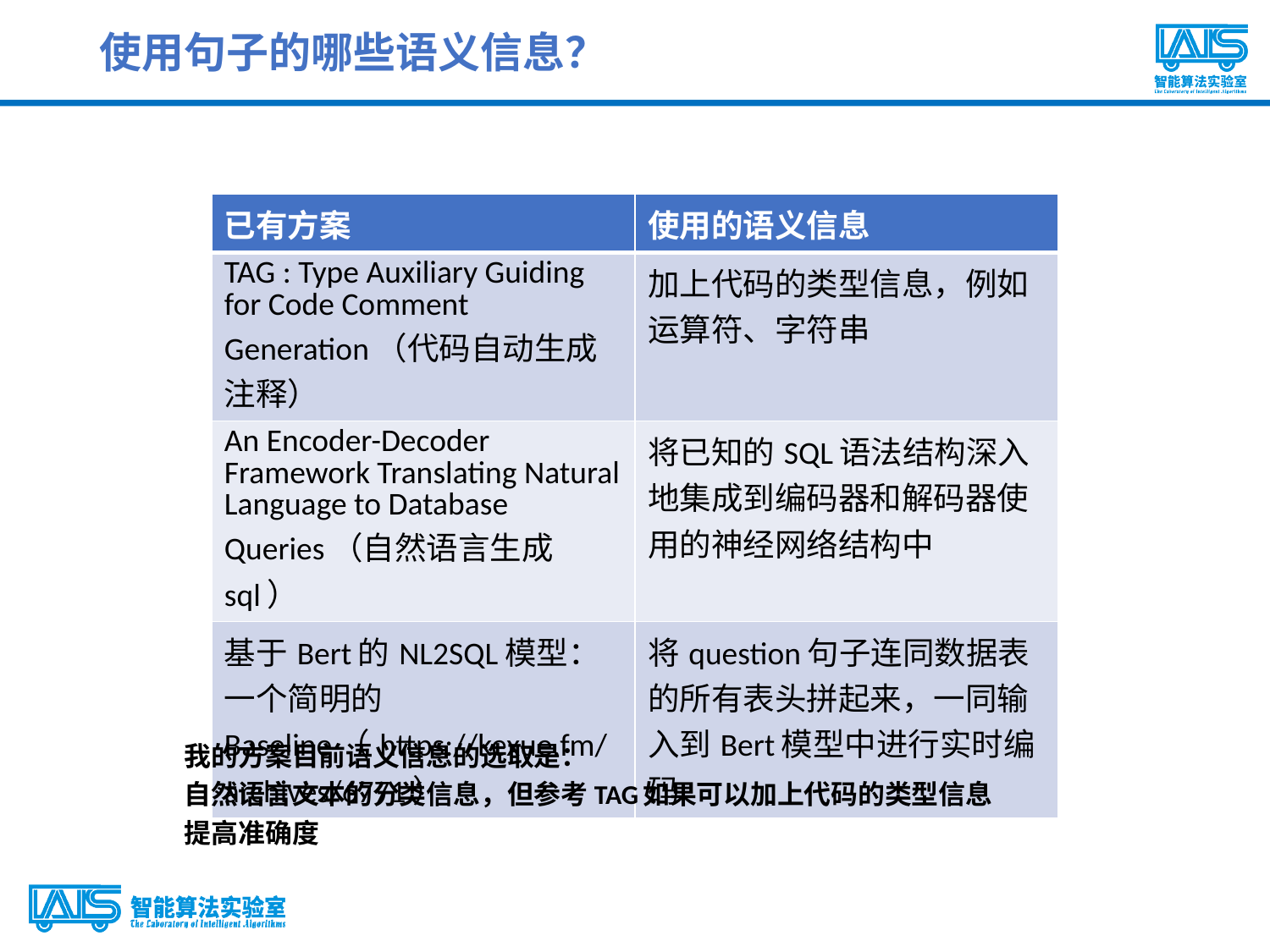

# 使用句子的哪些语义信息？
| 已有方案 | 使用的语义信息 |
| --- | --- |
| TAG : Type Auxiliary Guiding for Code Comment Generation（代码自动生成注释） | 加上代码的类型信息，例如运算符、字符串 |
| An Encoder-Decoder Framework Translating Natural Language to Database Queries（自然语言生成sql） | 将已知的SQL语法结构深入地集成到编码器和解码器使用的神经网络结构中 |
| 基于Bert的NL2SQL模型：一个简明的Baseline（https://kexue.fm/archives/6771） | 将question句子连同数据表的所有表头拼起来，一同输入到Bert模型中进行实时编码 |

我的方案目前语义信息的选取是：
自然语言文本的分类信息，但参考TAG如果可以加上代码的类型信息
提高准确度